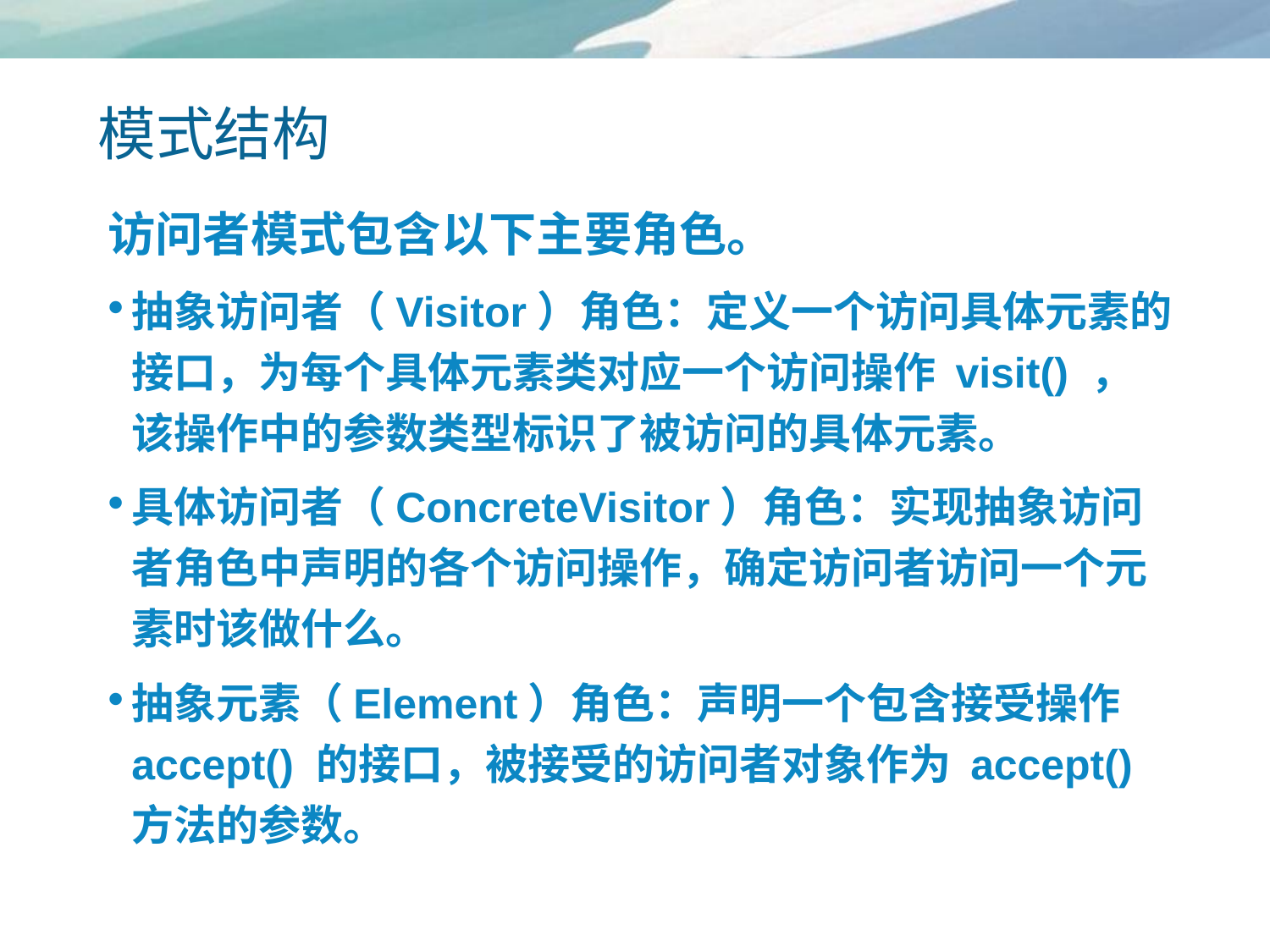

# 模式结构
访问者模式包含以下主要角色。
抽象访问者（Visitor）角色：定义一个访问具体元素的接口，为每个具体元素类对应一个访问操作 visit() ，该操作中的参数类型标识了被访问的具体元素。
具体访问者（ConcreteVisitor）角色：实现抽象访问者角色中声明的各个访问操作，确定访问者访问一个元素时该做什么。
抽象元素（Element）角色：声明一个包含接受操作 accept() 的接口，被接受的访问者对象作为 accept() 方法的参数。